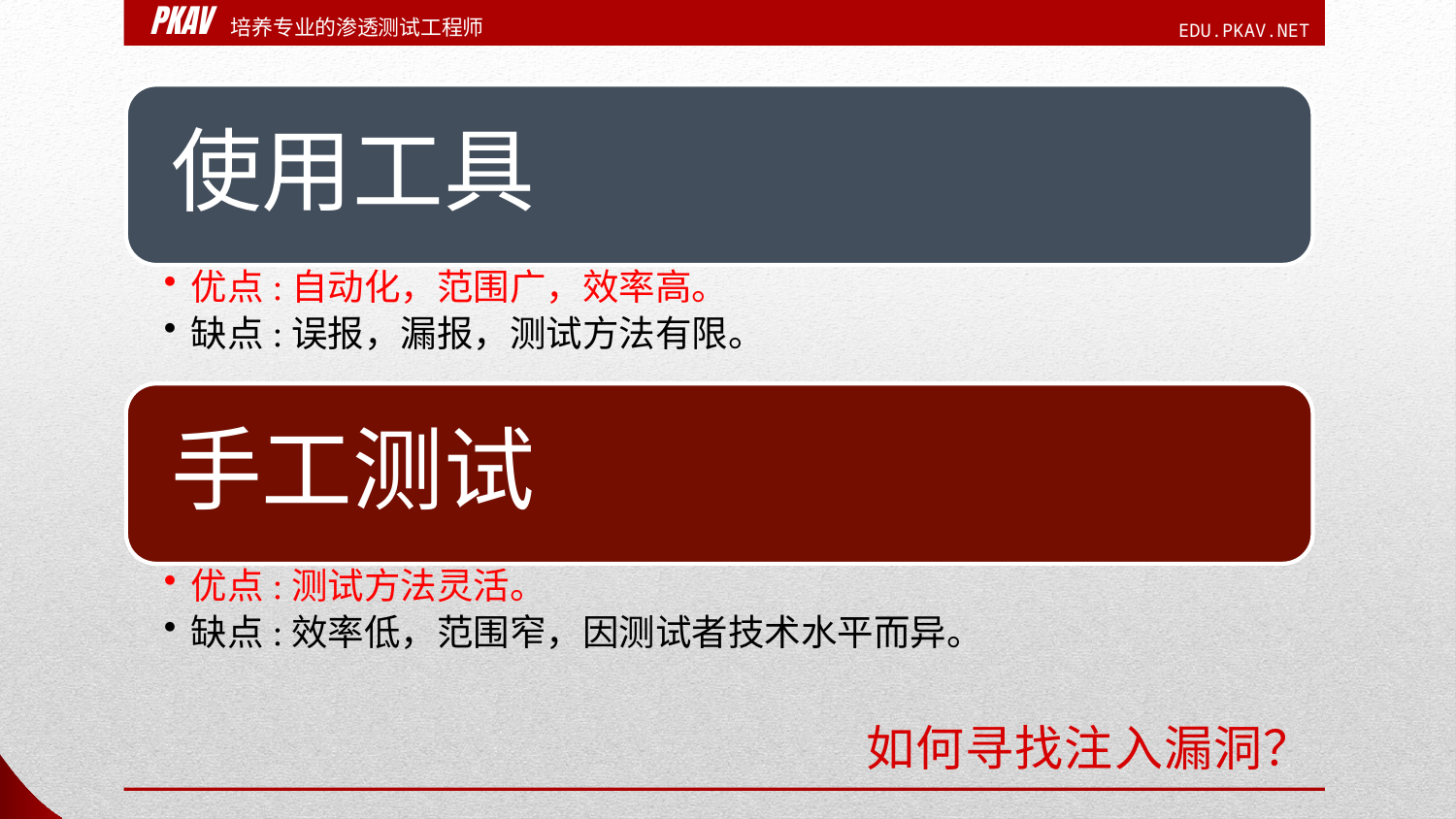

使用工具
优点:自动化，范围广，效率高。
缺点:误报，漏报，测试方法有限。
手工测试
优点:测试方法灵活。
缺点:效率低，范围窄，因测试者技术水平而异。
# 如何寻找注入漏洞？